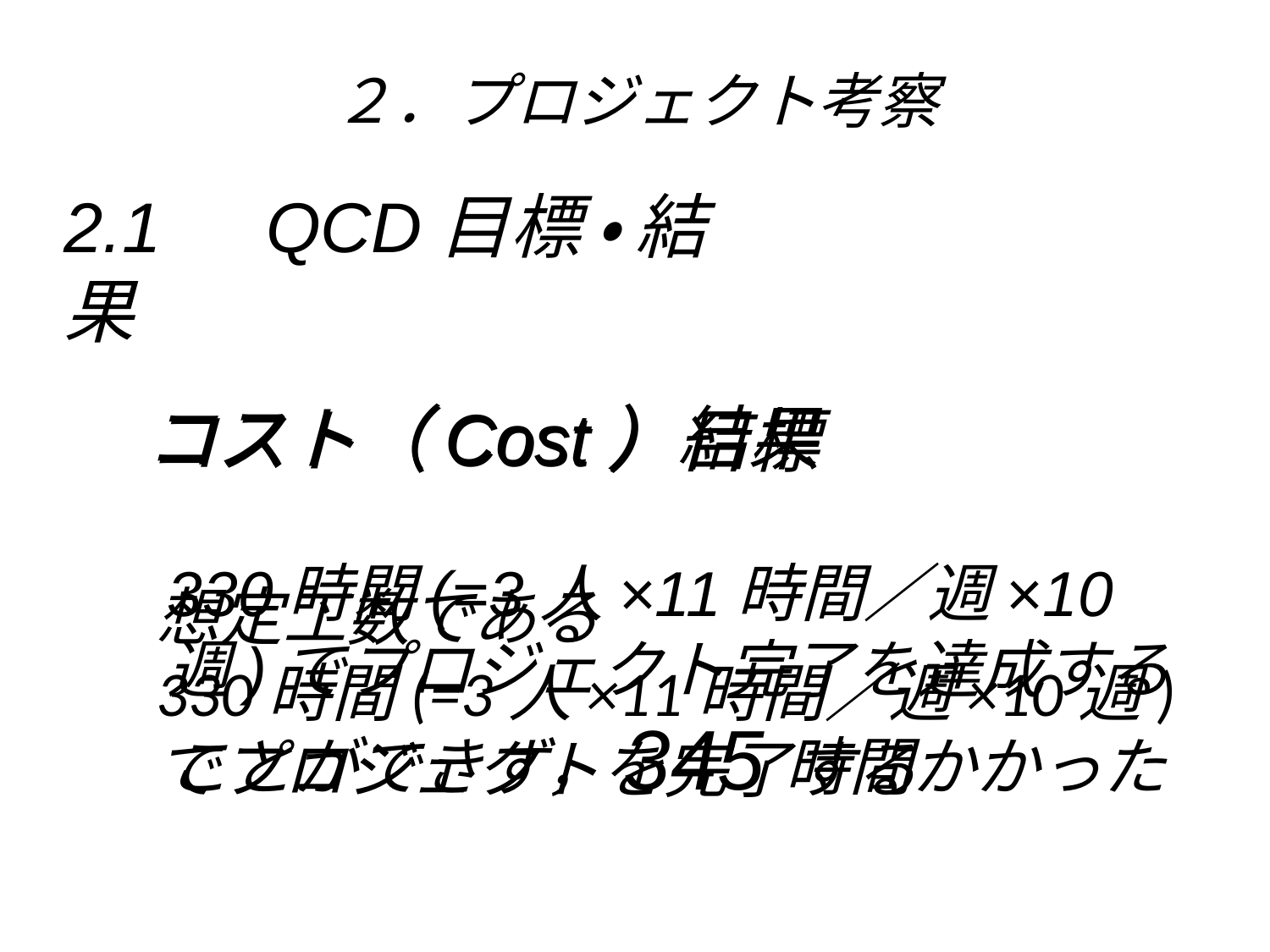

# ２．プロジェクト考察
2.1　QCD目標 ・ 結果
コスト（Cost）結果
コスト（Cost）目標
想定工数である
330時間(=3人×11時間／週×10週)でプロジェクトを完了する
330時間(=3人×11時間／週×10週)でプロジェクト完了を達成することができず，345時間かかった